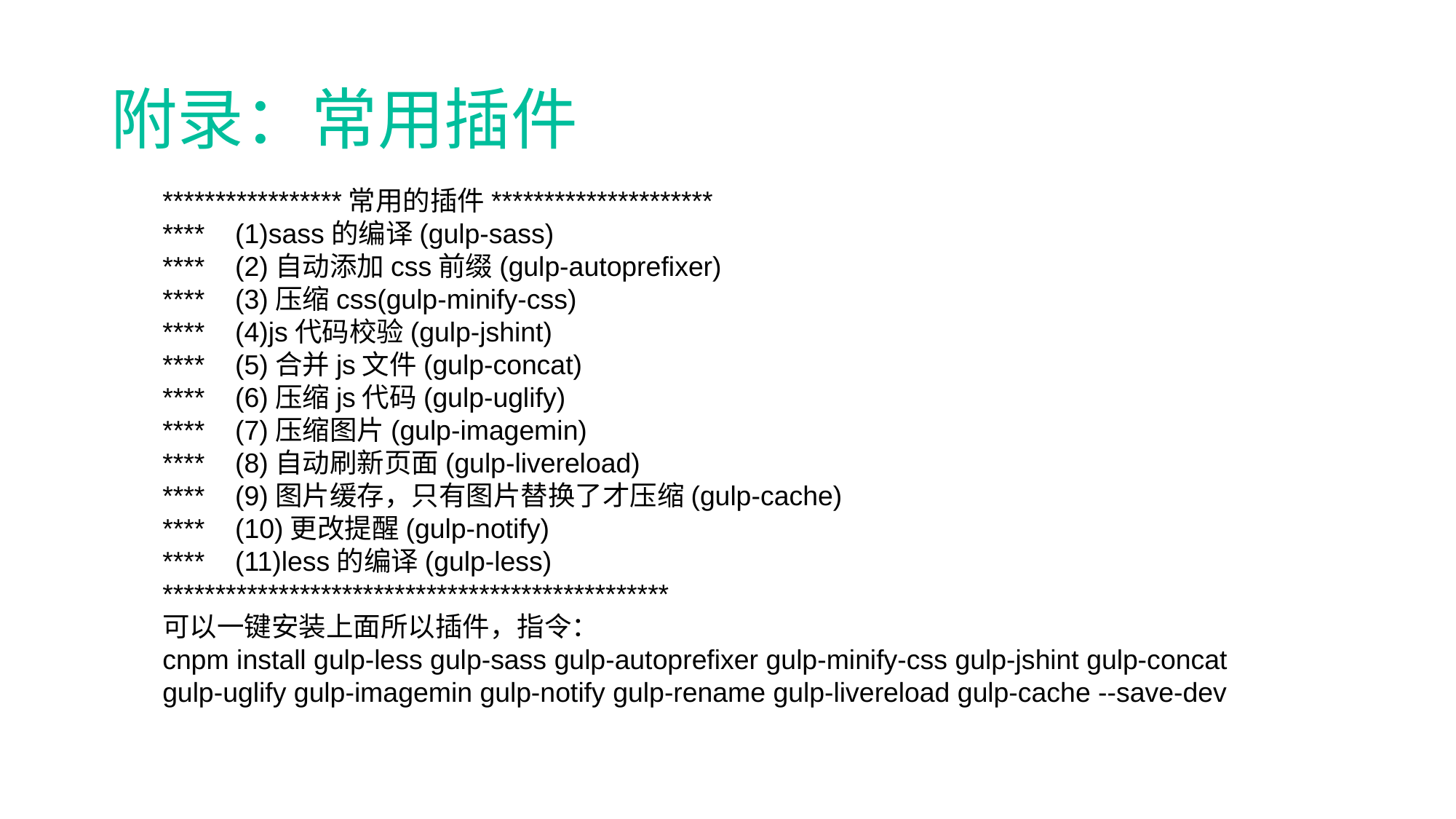

附录：常用插件
*****************常用的插件*********************
****    (1)sass的编译(gulp-sass)
****    (2)自动添加css前缀(gulp-autoprefixer)
****    (3)压缩css(gulp-minify-css)
****    (4)js代码校验(gulp-jshint)
****    (5)合并js文件(gulp-concat)
****    (6)压缩js代码(gulp-uglify)
****    (7)压缩图片(gulp-imagemin)
****    (8)自动刷新页面(gulp-livereload)
****    (9)图片缓存，只有图片替换了才压缩(gulp-cache)
****    (10)更改提醒(gulp-notify)
****    (11)less的编译(gulp-less)
************************************************
可以一键安装上面所以插件，指令：
cnpm install gulp-less gulp-sass gulp-autoprefixer gulp-minify-css gulp-jshint gulp-concat gulp-uglify gulp-imagemin gulp-notify gulp-rename gulp-livereload gulp-cache --save-dev